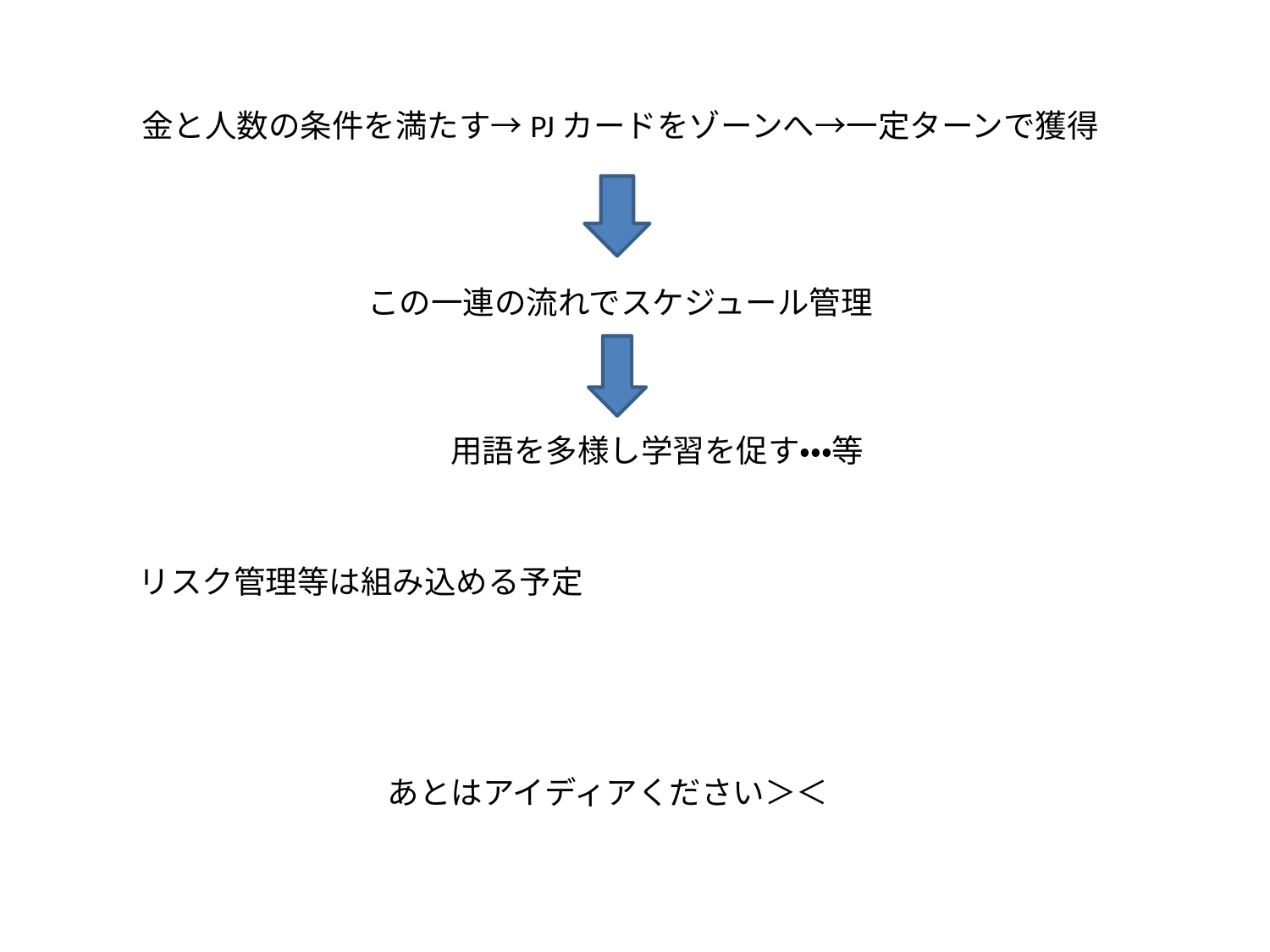

金と人数の条件を満たす→PJカードをゾーンへ→一定ターンで獲得

この一連の流れでスケジュール管理

用語を多様し学習を促す・・・等
リスク管理等は組み込める予定
あとはアイディアください＞＜